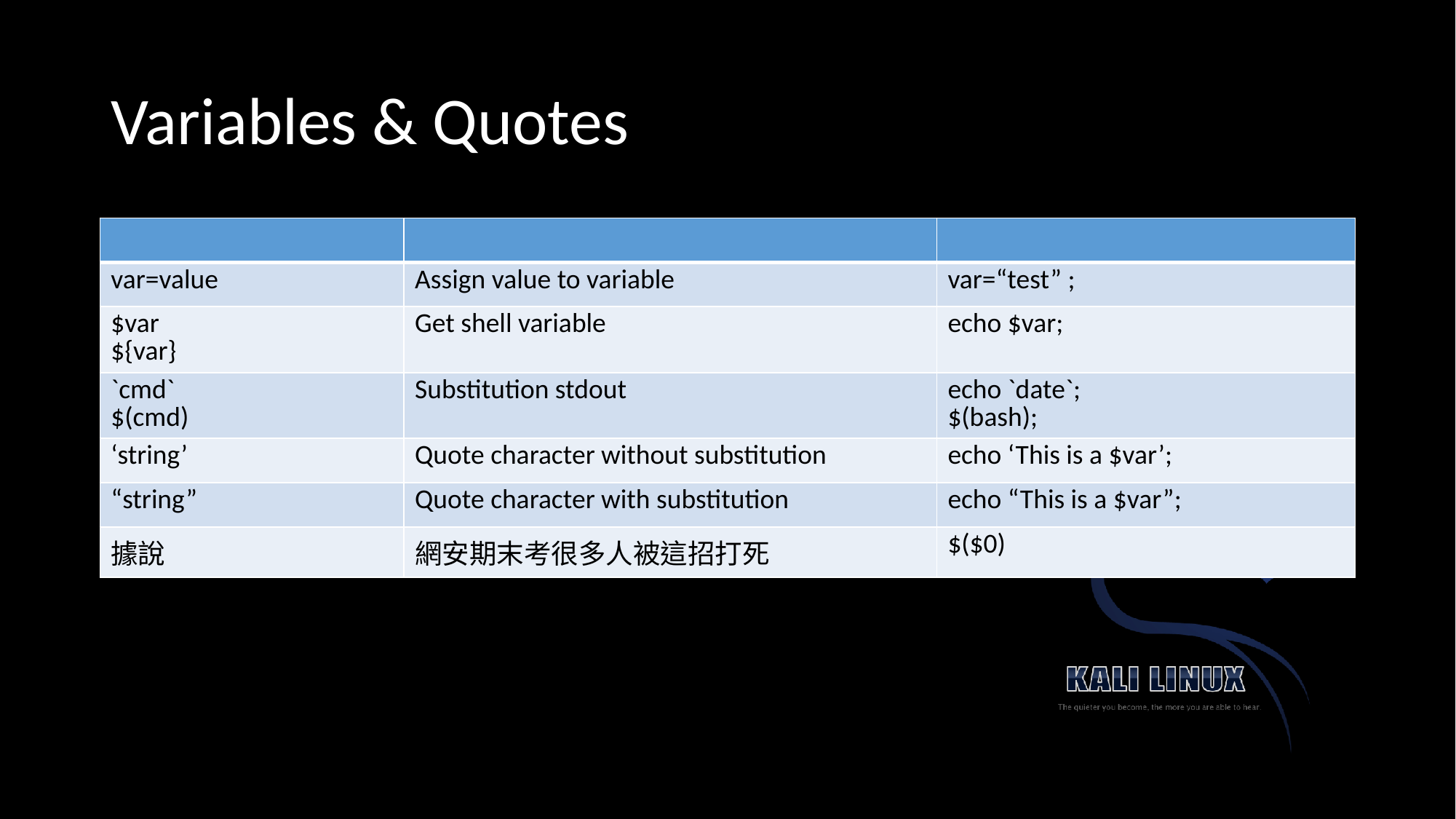

# Variables & Quotes
|  |  |  |
| --- | --- | --- |
| var=value | Assign value to variable | var=“test” ; |
| $var ${var} | Get shell variable | echo $var; |
| `cmd` $(cmd) | Substitution stdout | echo `date`; $(bash); |
| ‘string’ | Quote character without substitution | echo ‘This is a $var’; |
| “string” | Quote character with substitution | echo “This is a $var”; |
| 據說 | 網安期末考很多人被這招打死 | $($0) |